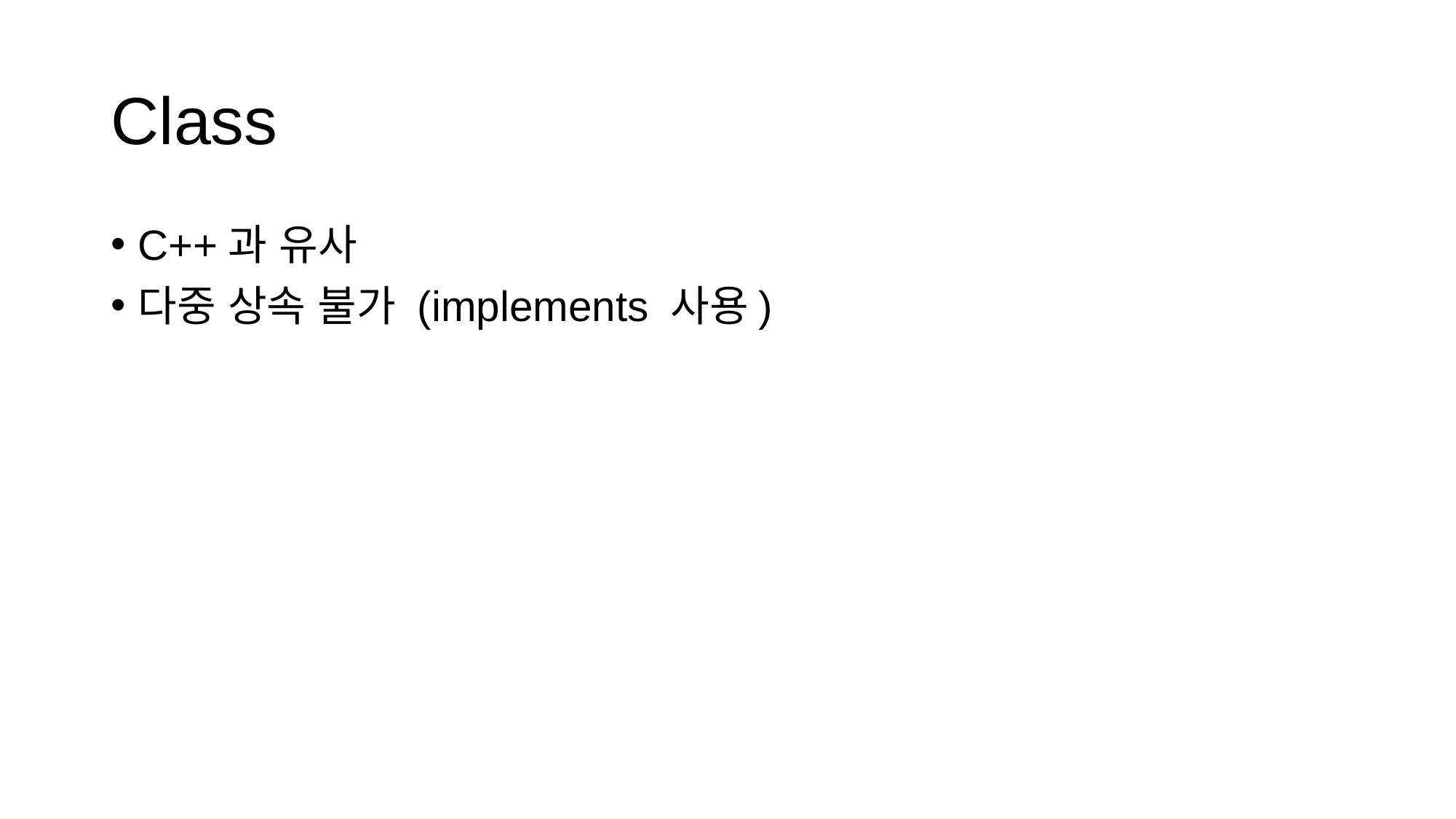

# Class
C++과 유사
다중 상속 불가 (implements 사용)